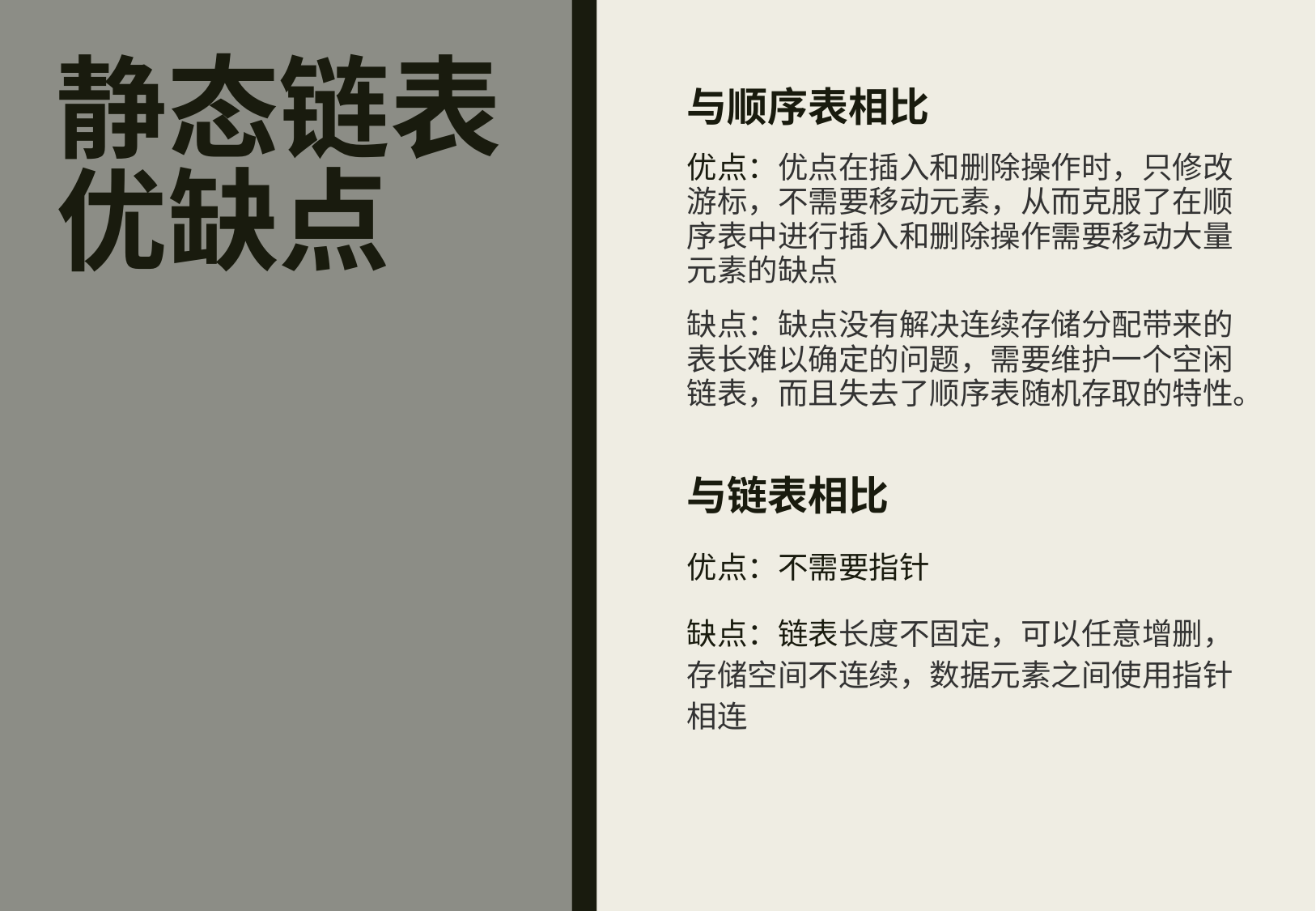

# 静态链表优缺点
与顺序表相比
优点：优点在插入和删除操作时，只修改游标，不需要移动元素，从而克服了在顺序表中进行插入和删除操作需要移动大量元素的缺点
缺点：缺点没有解决连续存储分配带来的表长难以确定的问题，需要维护一个空闲链表，而且失去了顺序表随机存取的特性。

与链表相比
优点：不需要指针
缺点：链表长度不固定，可以任意增删，存储空间不连续，数据元素之间使用指针相连